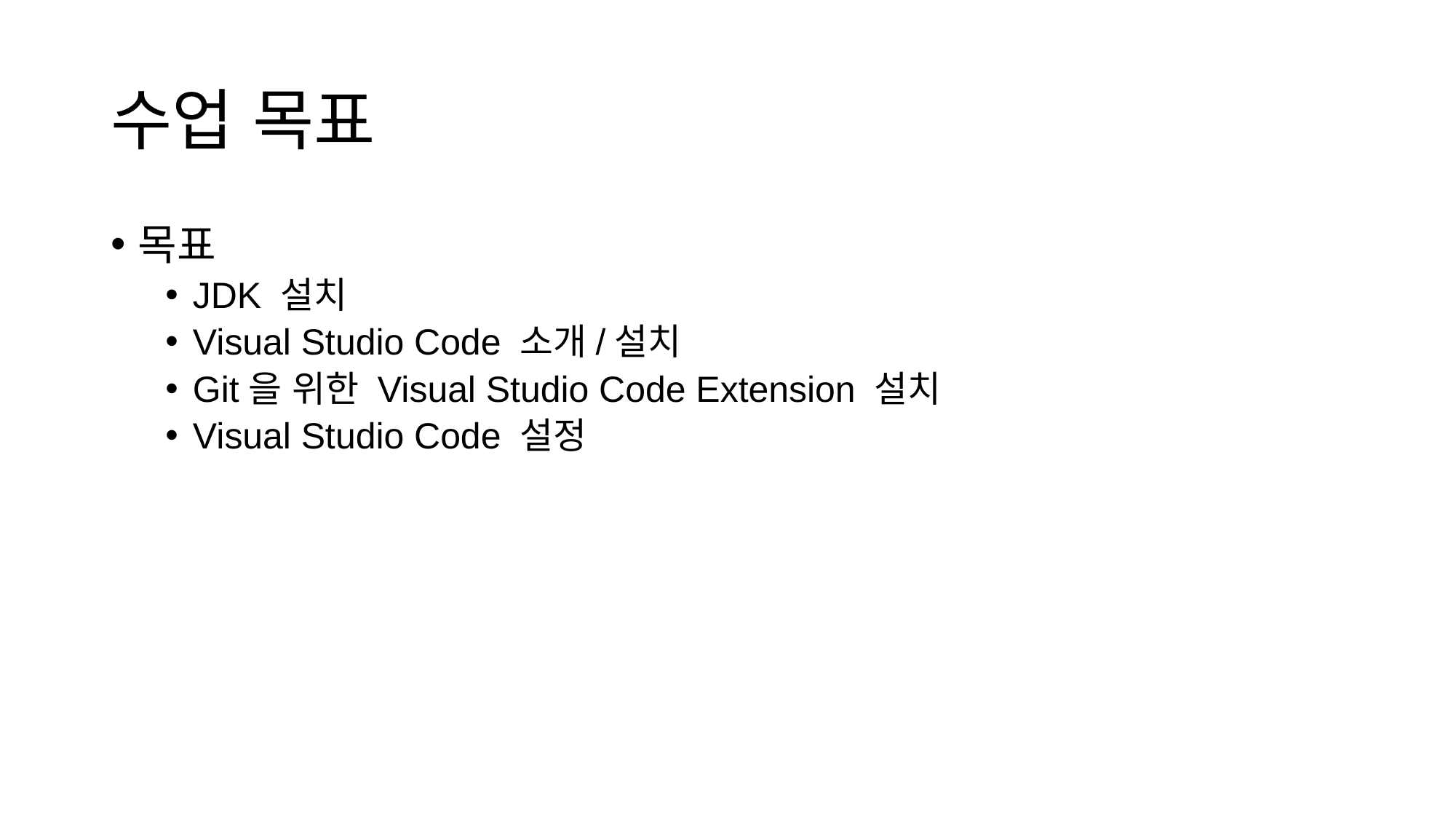

# 수업 목표
목표
JDK 설치
Visual Studio Code 소개/설치
Git을 위한 Visual Studio Code Extension 설치
Visual Studio Code 설정